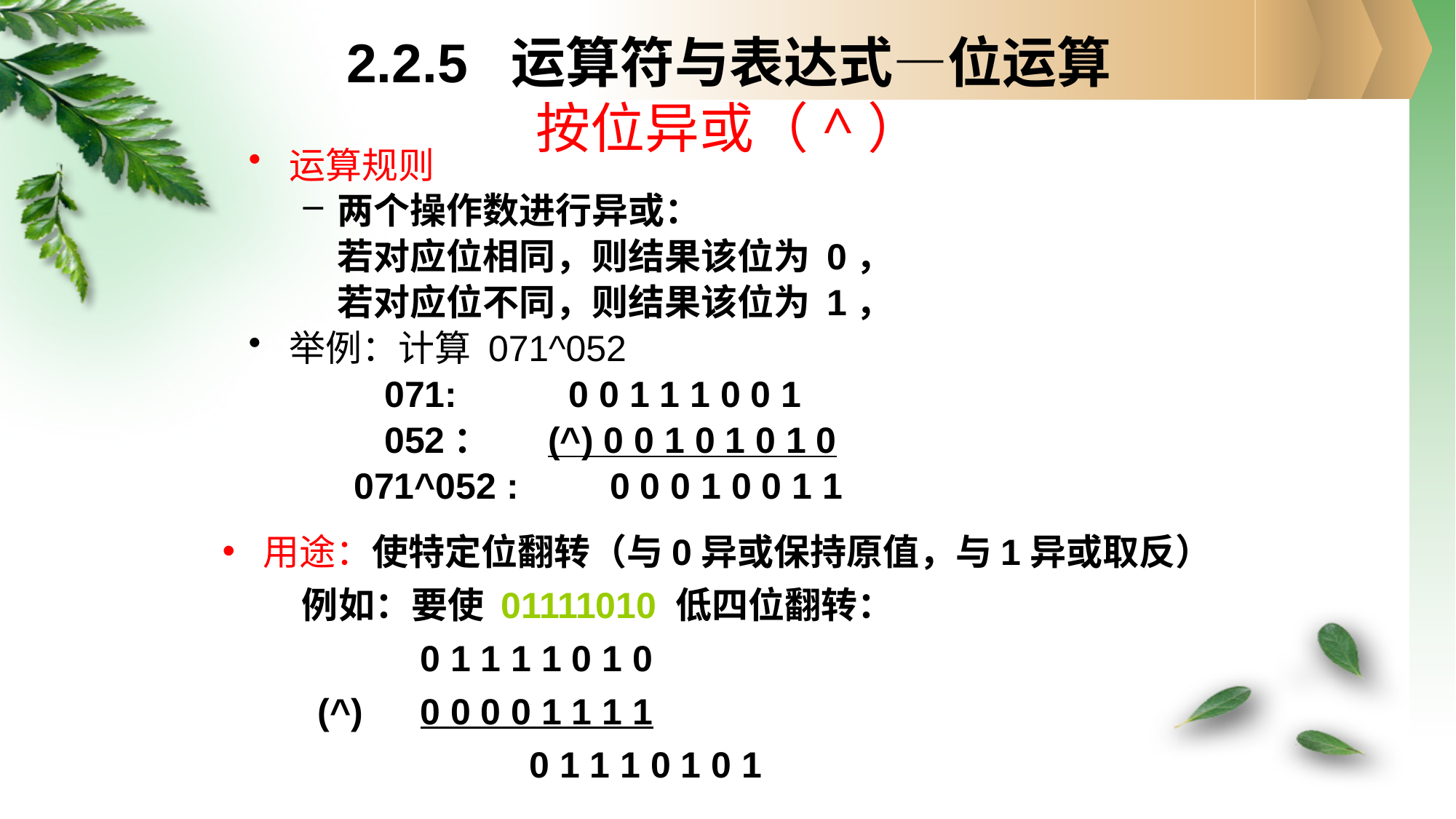

# 2.2.5  运算符与表达式—位运算 按位异或（^）
运算规则
两个操作数进行异或：
若对应位相同，则结果该位为 0，
若对应位不同，则结果该位为 1，
举例：计算 071^052
        071:           0 0 1 1 1 0 0 1
        052：      (^) 0 0 1 0 1 0 1 0
     071^052 :         0 0 0 1 0 0 1 1
用途：使特定位翻转（与0异或保持原值，与1异或取反）
  例如：要使 01111010 低四位翻转：
	      	0 1 1 1 1 0 1 0
    (^)	0 0 0 0 1 1 1 1
			0 1 1 1 0 1 0 1